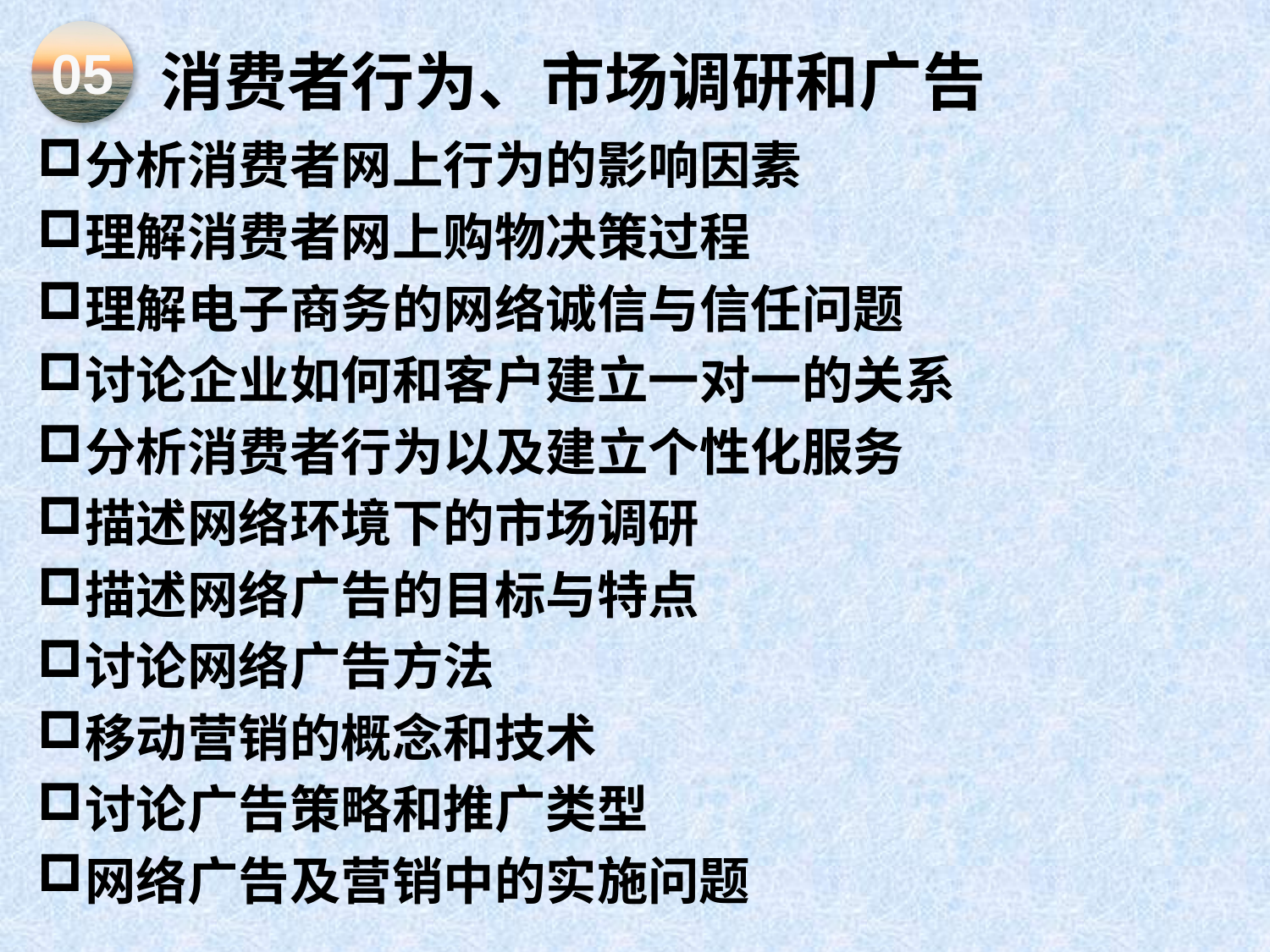

05
# 消费者行为、市场调研和广告
分析消费者网上行为的影响因素
理解消费者网上购物决策过程
理解电子商务的网络诚信与信任问题
讨论企业如何和客户建立一对一的关系
分析消费者行为以及建立个性化服务
描述网络环境下的市场调研
描述网络广告的目标与特点
讨论网络广告方法
移动营销的概念和技术
讨论广告策略和推广类型
网络广告及营销中的实施问题